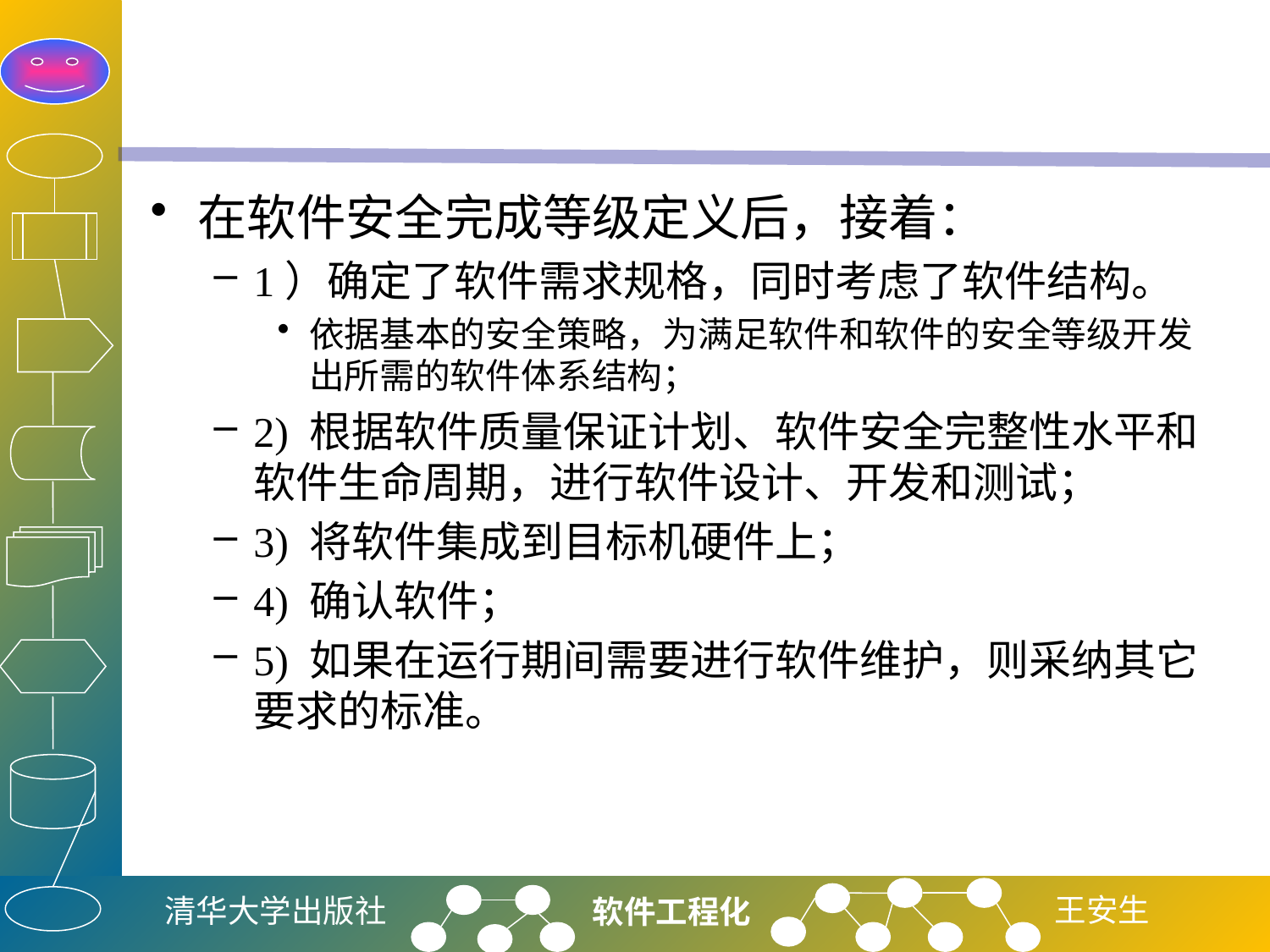

#
在软件安全完成等级定义后，接着：
1）确定了软件需求规格，同时考虑了软件结构。
依据基本的安全策略，为满足软件和软件的安全等级开发出所需的软件体系结构；
2) 根据软件质量保证计划、软件安全完整性水平和软件生命周期，进行软件设计、开发和测试；
3) 将软件集成到目标机硬件上；
4) 确认软件；
5) 如果在运行期间需要进行软件维护，则采纳其它要求的标准。